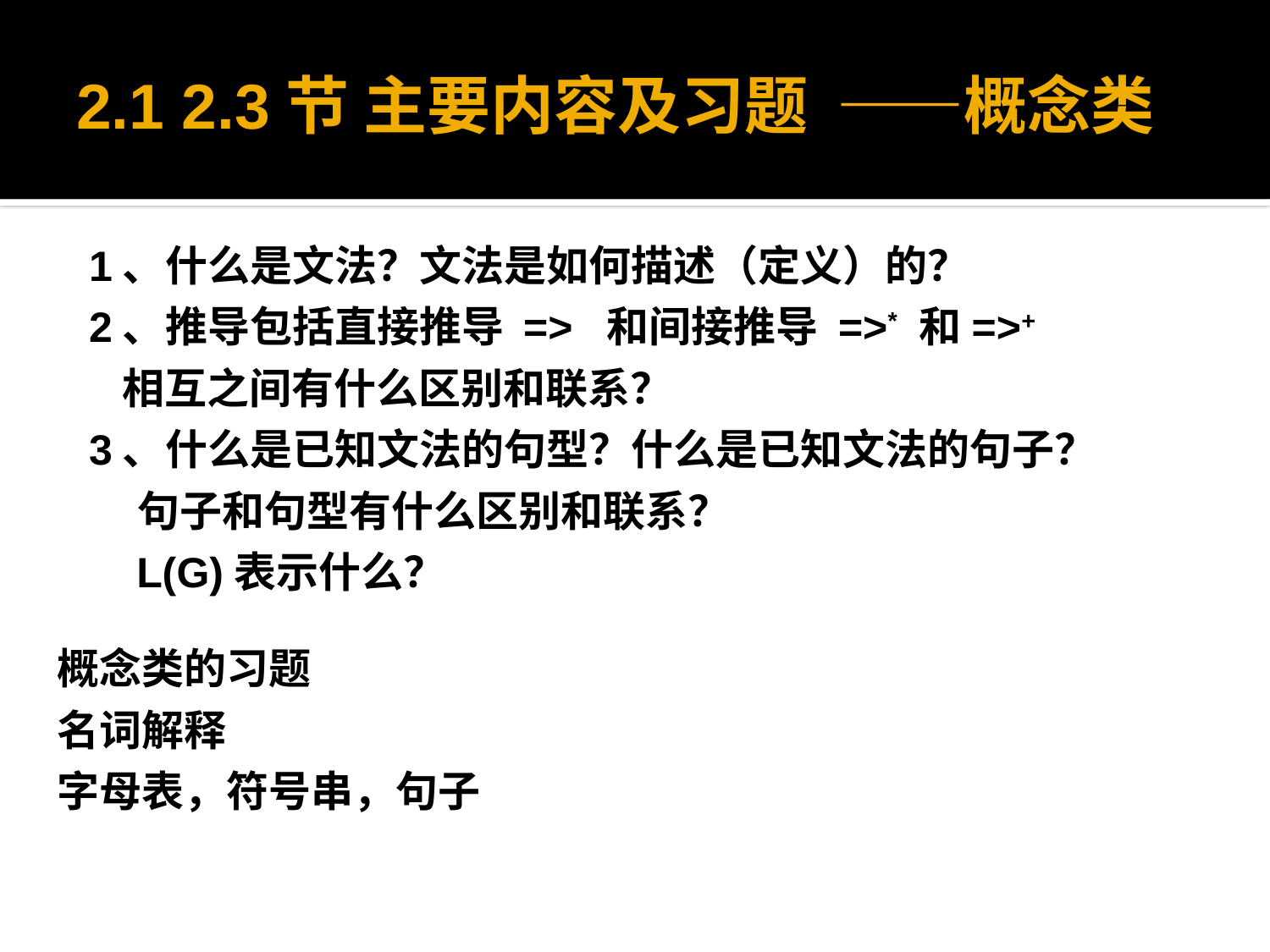

# 2.1 2.3节 主要内容及习题  ——概念类
1、什么是文法？文法是如何描述（定义）的？
2、推导包括直接推导 =>  和间接推导 =>* 和=>+
     相互之间有什么区别和联系？
3、什么是已知文法的句型？什么是已知文法的句子？
    句子和句型有什么区别和联系？
    L(G)表示什么？

概念类的习题
名词解释
字母表，符号串，句子